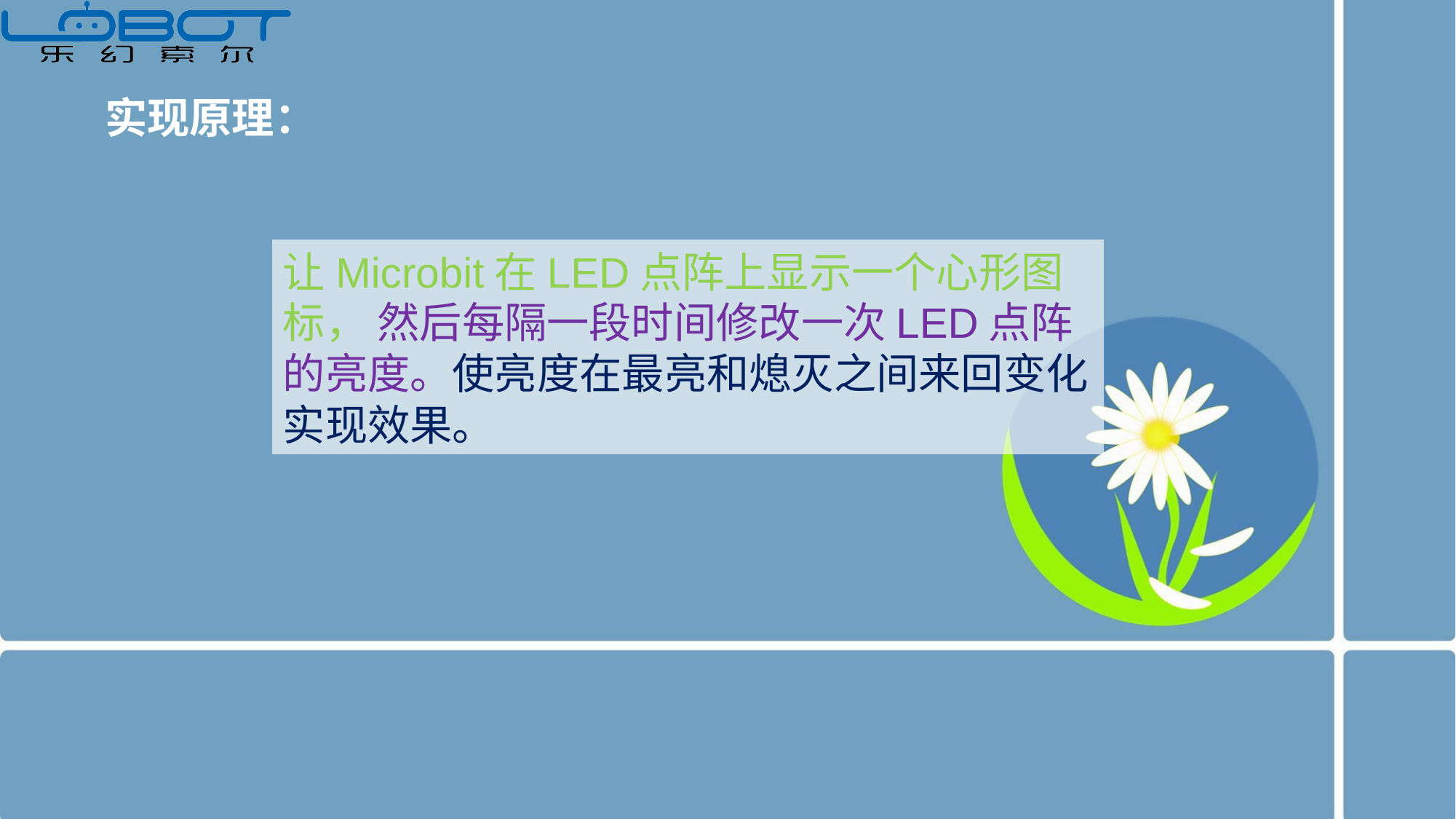

实现原理：
让Microbit在LED点阵上显示一个心形图标， 然后每隔一段时间修改一次LED点阵的亮度。使亮度在最亮和熄灭之间来回变化实现效果。